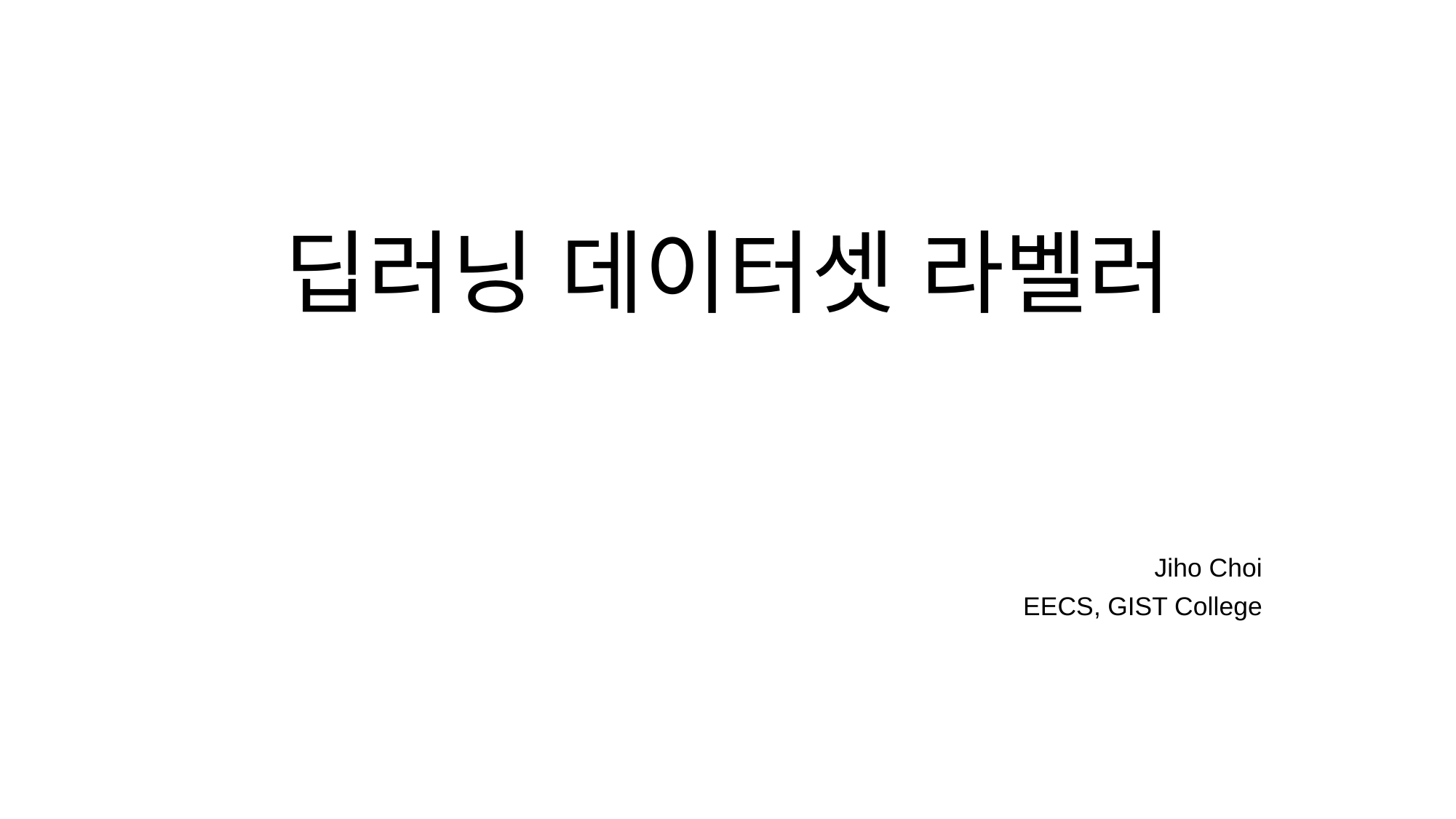

# 딥러닝 데이터셋 라벨러

Jiho Choi
EECS, GIST College